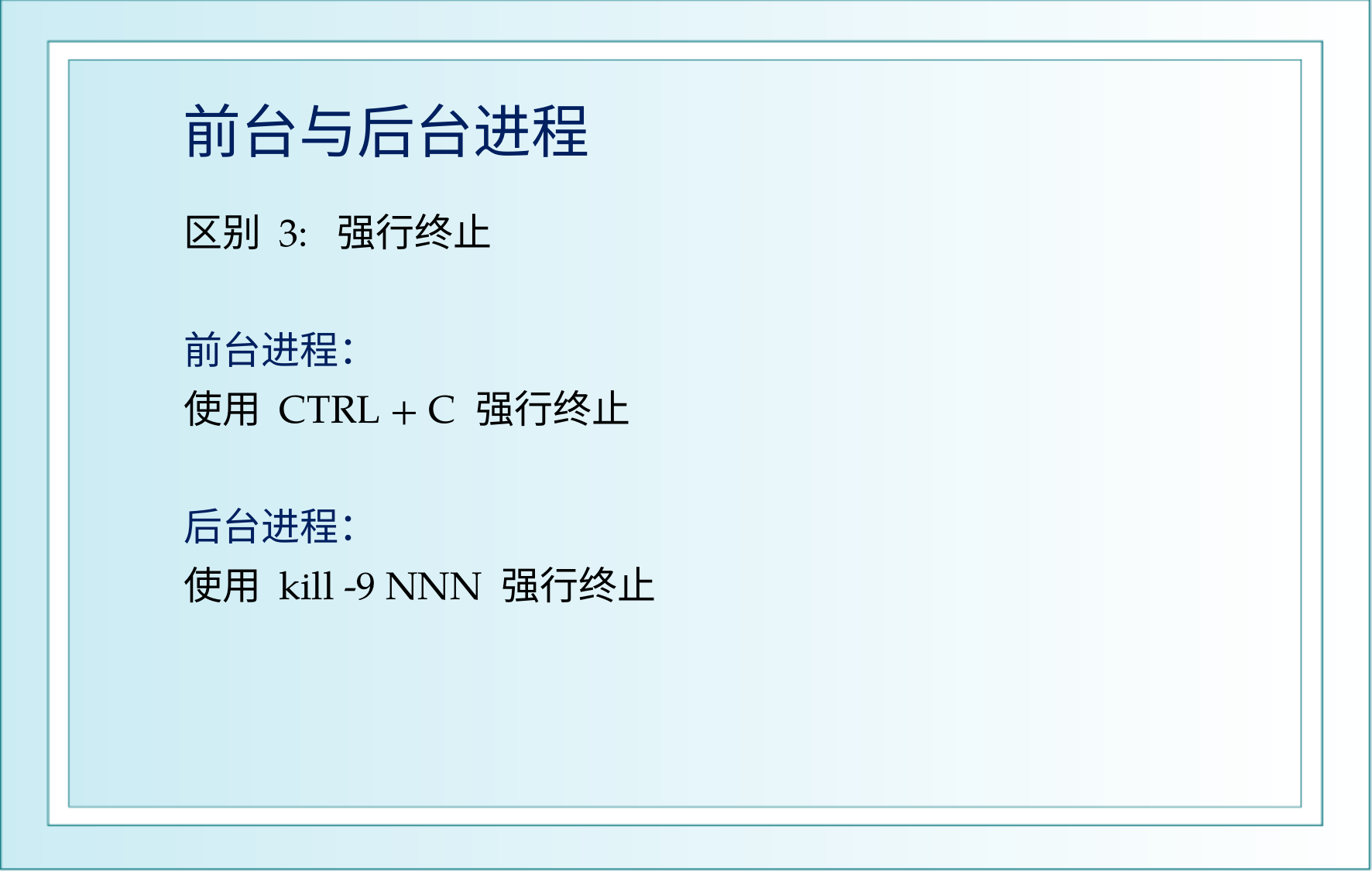

# 前台与后台进程
区别 3:  强行终止

前台进程：
使用 CTRL + C 强行终止

后台进程：
使用 kill -9 NNN 强行终止